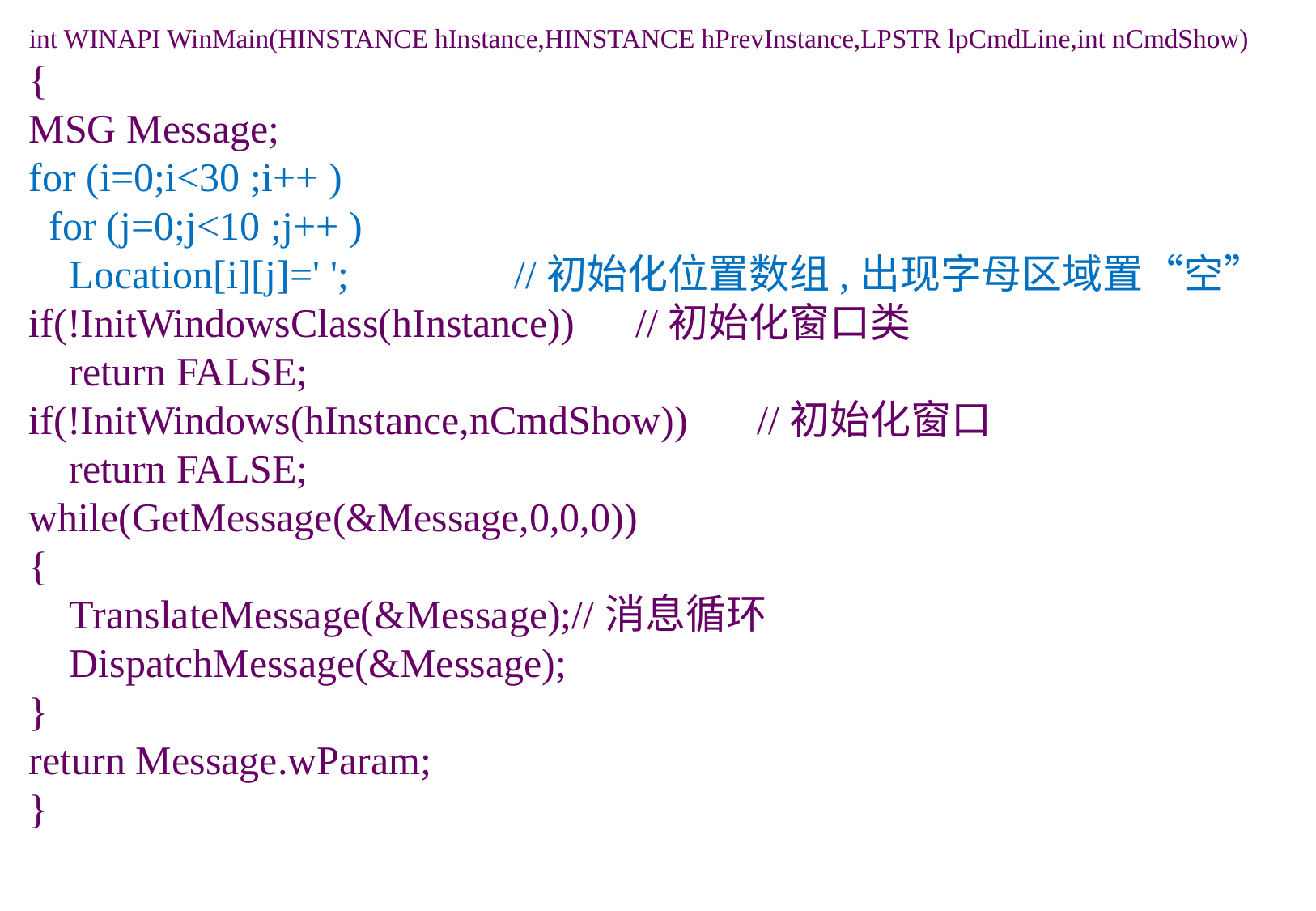

int WINAPI WinMain(HINSTANCE hInstance,HINSTANCE hPrevInstance,LPSTR lpCmdLine,int nCmdShow)
{
MSG Message;
for (i=0;i<30 ;i++ )
  for (j=0;j<10 ;j++ )
    Location[i][j]=' ';		//初始化位置数组,出现字母区域置“空”
if(!InitWindowsClass(hInstance))	//初始化窗口类
    return FALSE;
if(!InitWindows(hInstance,nCmdShow))	//初始化窗口
    return FALSE;
while(GetMessage(&Message,0,0,0))
{
    TranslateMessage(&Message);//消息循环
    DispatchMessage(&Message);
}
return Message.wParam;
}